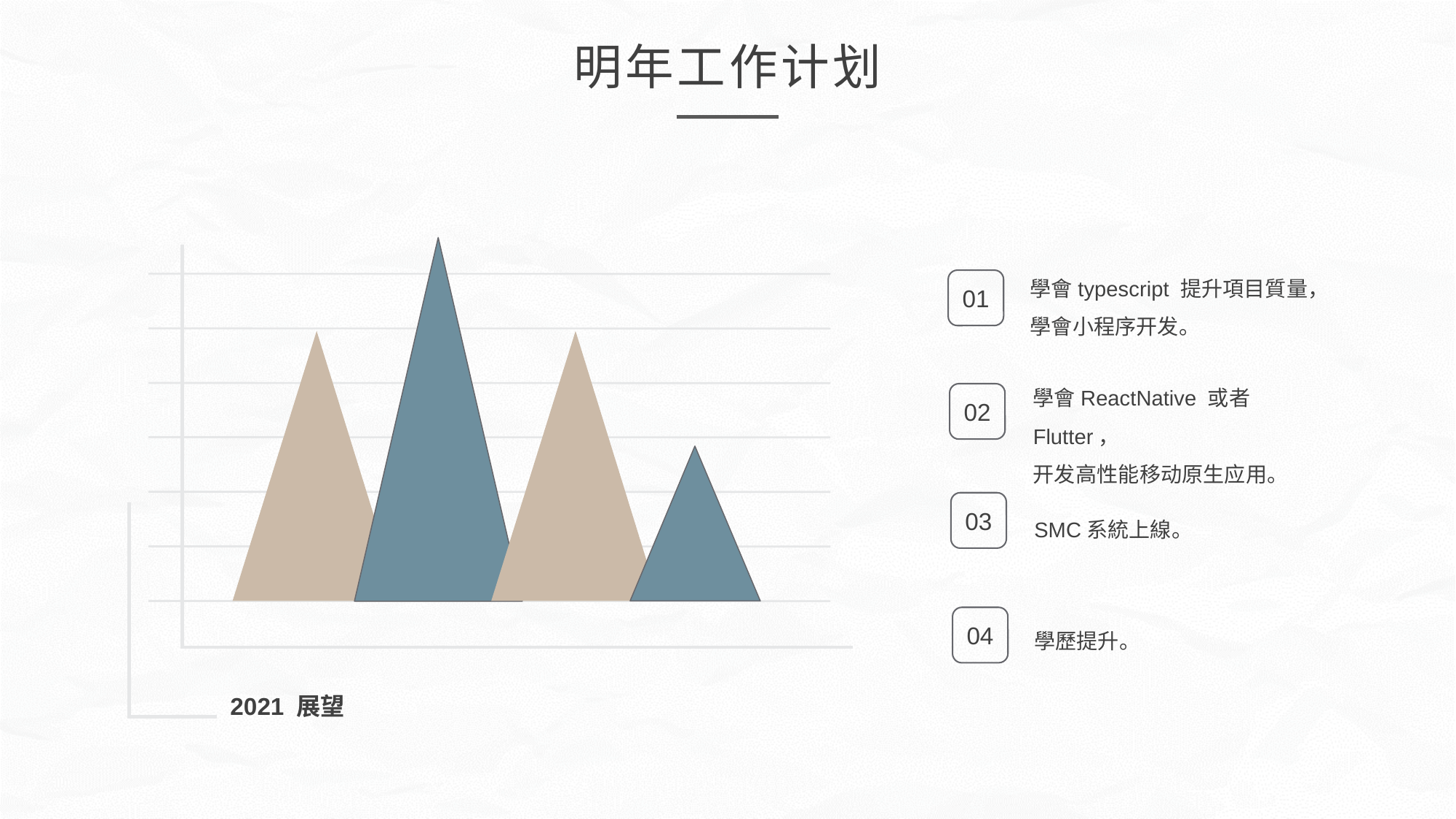

明年工作计划

學會typescript 提升項目質量，學會小程序开发。
01

學會ReactNative 或者 Flutter，
开发高性能移动原生应用。

02

03
SMC系統上線。

04
學歷提升。

2021 展望